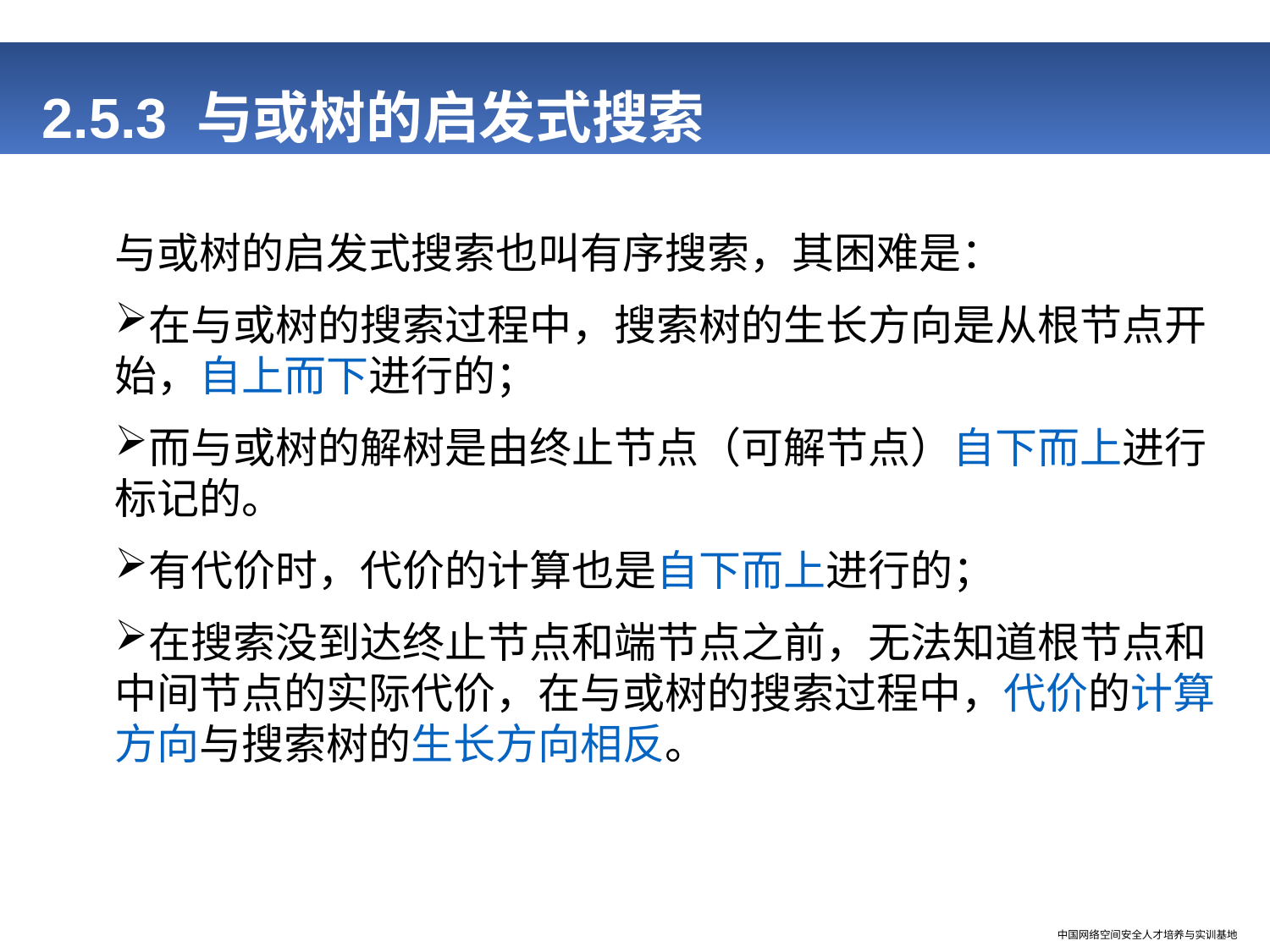

# 2.5.3 与或树的启发式搜索
与或树的启发式搜索也叫有序搜索，其困难是：
在与或树的搜索过程中，搜索树的生长方向是从根节点开始，自上而下进行的；
而与或树的解树是由终止节点（可解节点）自下而上进行标记的。
有代价时，代价的计算也是自下而上进行的；
在搜索没到达终止节点和端节点之前，无法知道根节点和中间节点的实际代价，在与或树的搜索过程中，代价的计算方向与搜索树的生长方向相反。